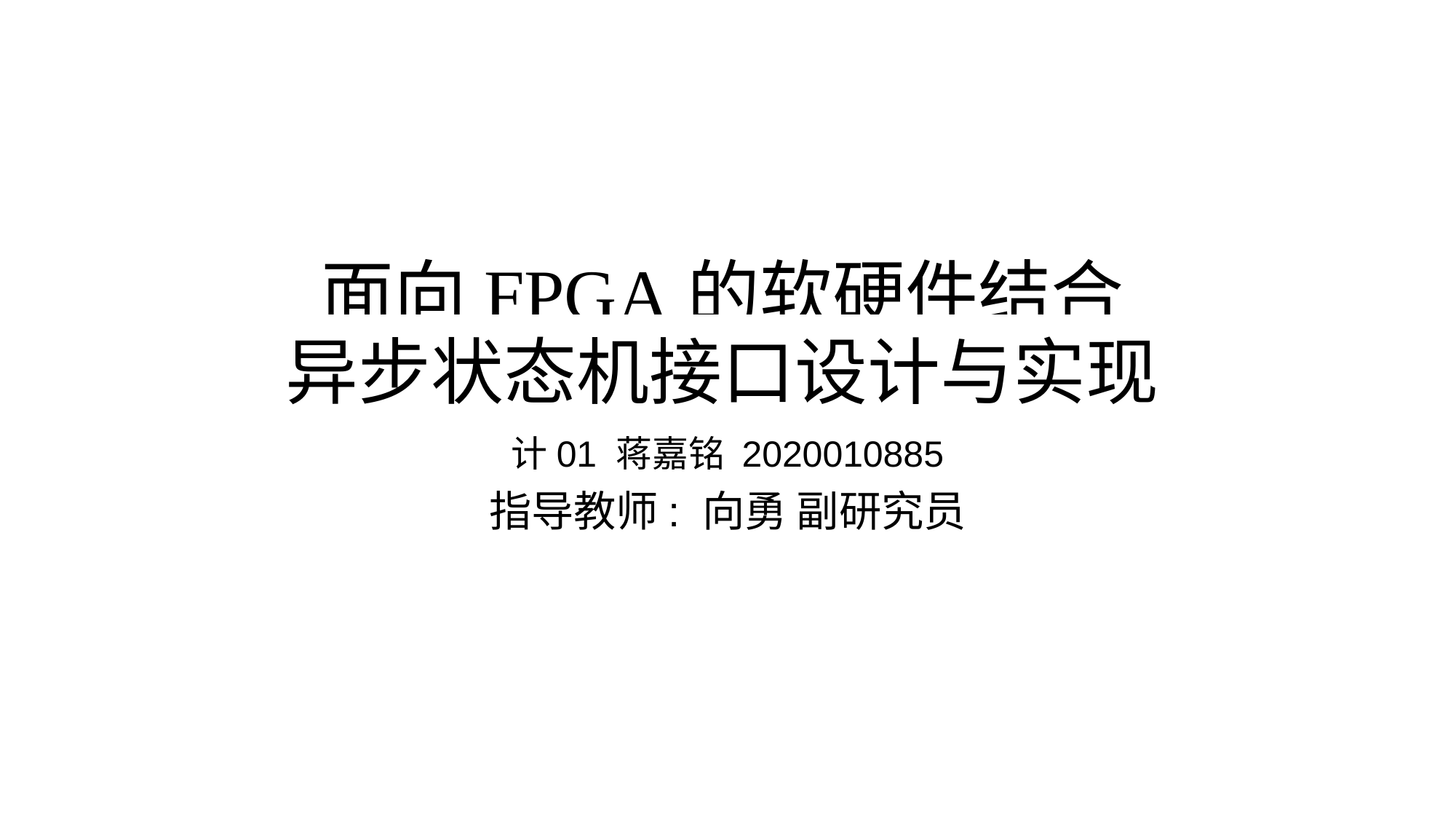

# 面向FPGA的软硬件结合 异步状态机接口设计与实现
计01 蒋嘉铭 2020010885
指导教师: 向勇 副研究员